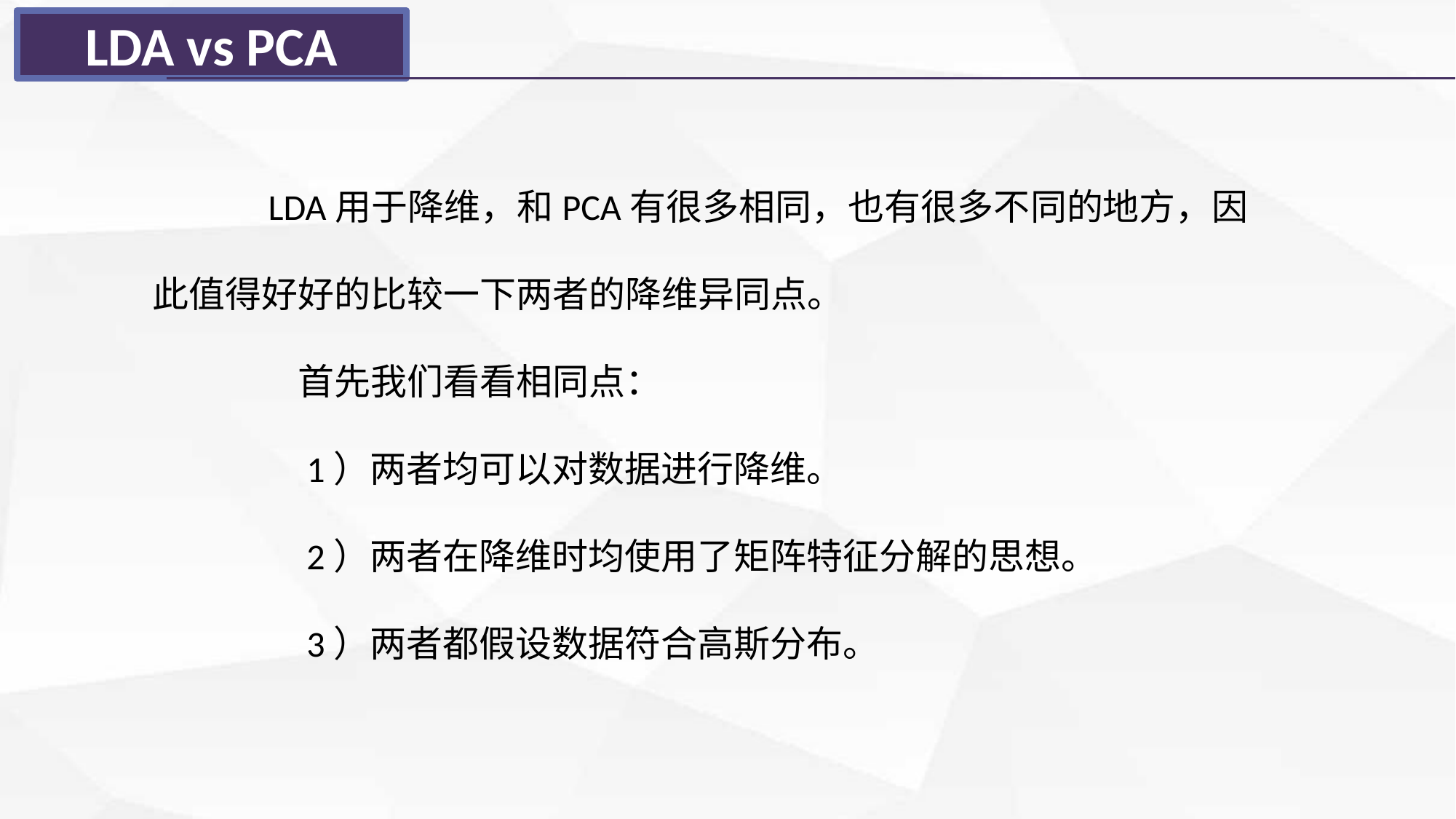

LDA vs PCA
　　　　LDA用于降维，和PCA有很多相同，也有很多不同的地方，因此值得好好的比较一下两者的降维异同点。
　　　　首先我们看看相同点：
　　　　1）两者均可以对数据进行降维。
　　　　2）两者在降维时均使用了矩阵特征分解的思想。
　　　　3）两者都假设数据符合高斯分布。

延迟符号